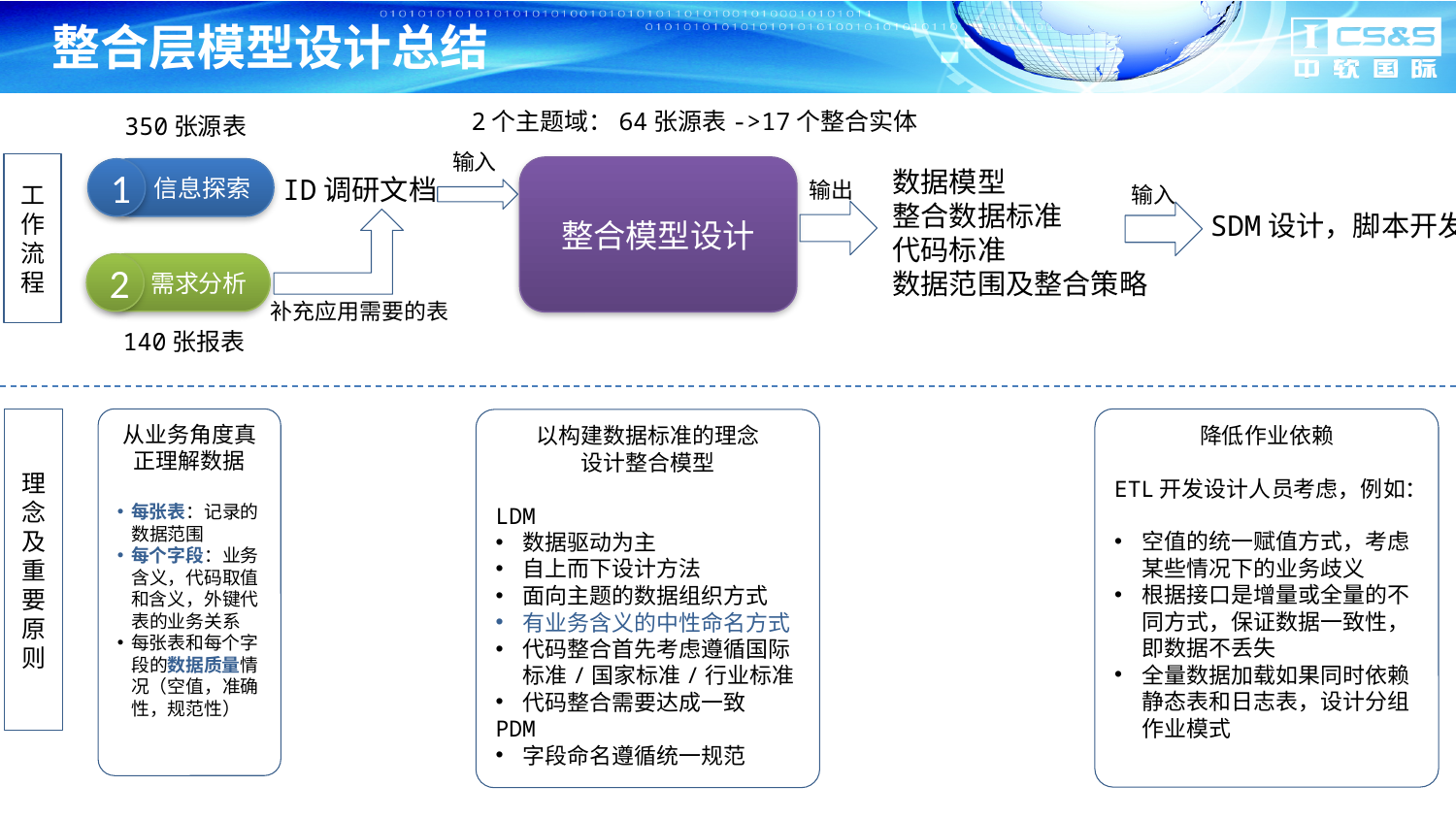

# 整合层模型设计总结
2个主题域：64张源表->17个整合实体
350张源表
输入
工作流程
整合模型设计
数据模型
整合数据标准
代码标准
数据范围及整合策略
1
信息探索
ID调研文档
输出
输入

SDM设计，脚本开发

2
需求分析
补充应用需要的表
140张报表
从业务角度真正理解数据

每张表：记录的数据范围
每个字段：业务含义，代码取值和含义，外键代表的业务关系
每张表和每个字段的数据质量情况（空值，准确性，规范性）
降低作业依赖

ETL开发设计人员考虑，例如：

空值的统一赋值方式，考虑某些情况下的业务歧义
根据接口是增量或全量的不同方式，保证数据一致性，即数据不丢失
全量数据加载如果同时依赖静态表和日志表，设计分组作业模式
理念及重要原则
以构建数据标准的理念
设计整合模型

LDM
数据驱动为主
自上而下设计方法
面向主题的数据组织方式
有业务含义的中性命名方式
代码整合首先考虑遵循国际标准/国家标准/行业标准
代码整合需要达成一致
PDM
字段命名遵循统一规范